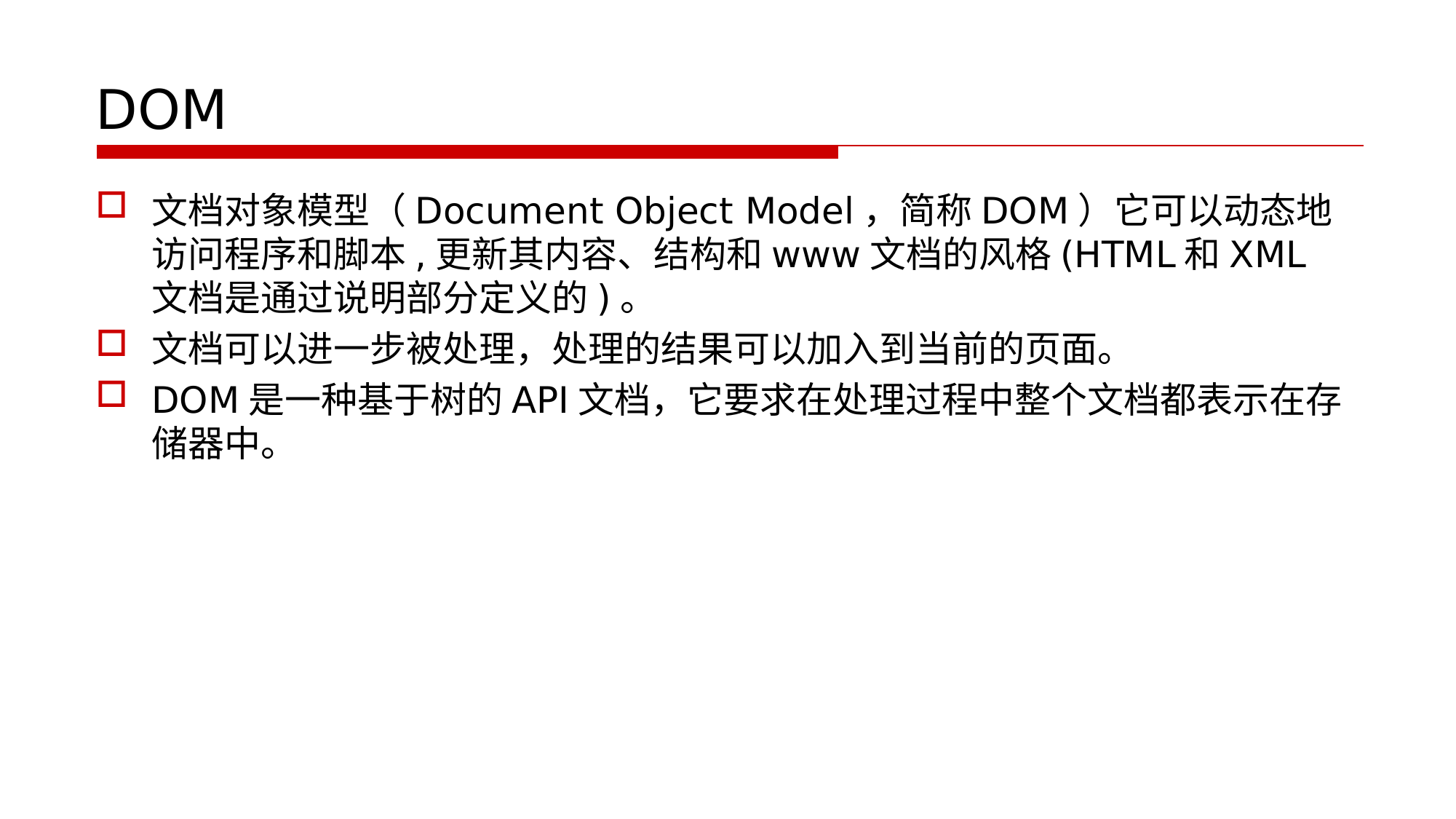

# DOM
文档对象模型（Document Object Model，简称DOM）它可以动态地访问程序和脚本,更新其内容、结构和www文档的风格(HTML和XML文档是通过说明部分定义的)。
文档可以进一步被处理，处理的结果可以加入到当前的页面。
DOM是一种基于树的API文档，它要求在处理过程中整个文档都表示在存储器中。